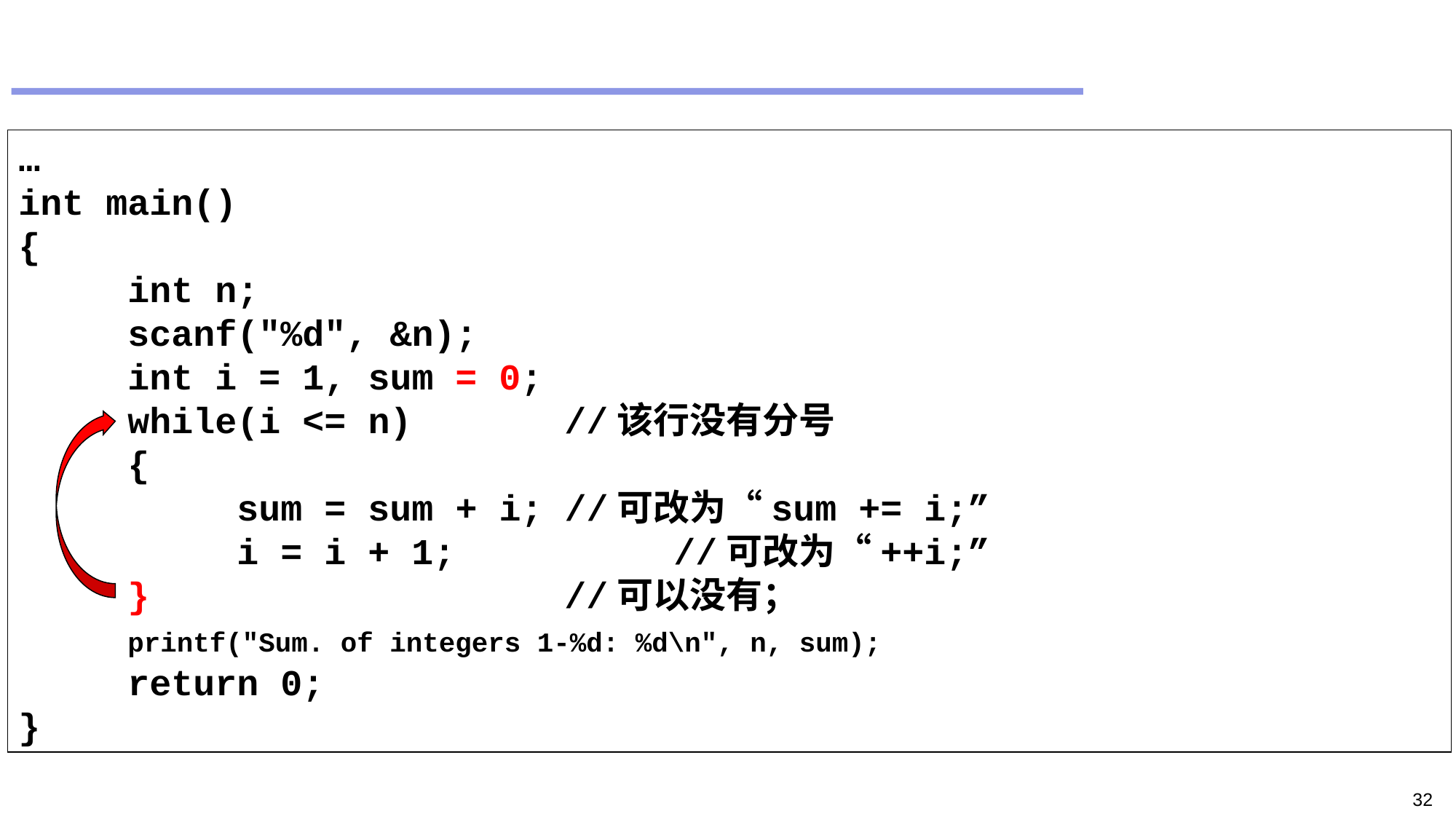

…
int main()
{
	int n;
	scanf("%d", &n);
	int i = 1, sum = 0;
	while(i <= n)	     //该行没有分号
	{
		sum = sum + i; //可改为“sum += i;”
		i = i + 1;	     //可改为“++i;”
	}                   //可以没有；
	printf("Sum. of integers 1-%d: %d\n", n, sum);
	return 0;
}

32